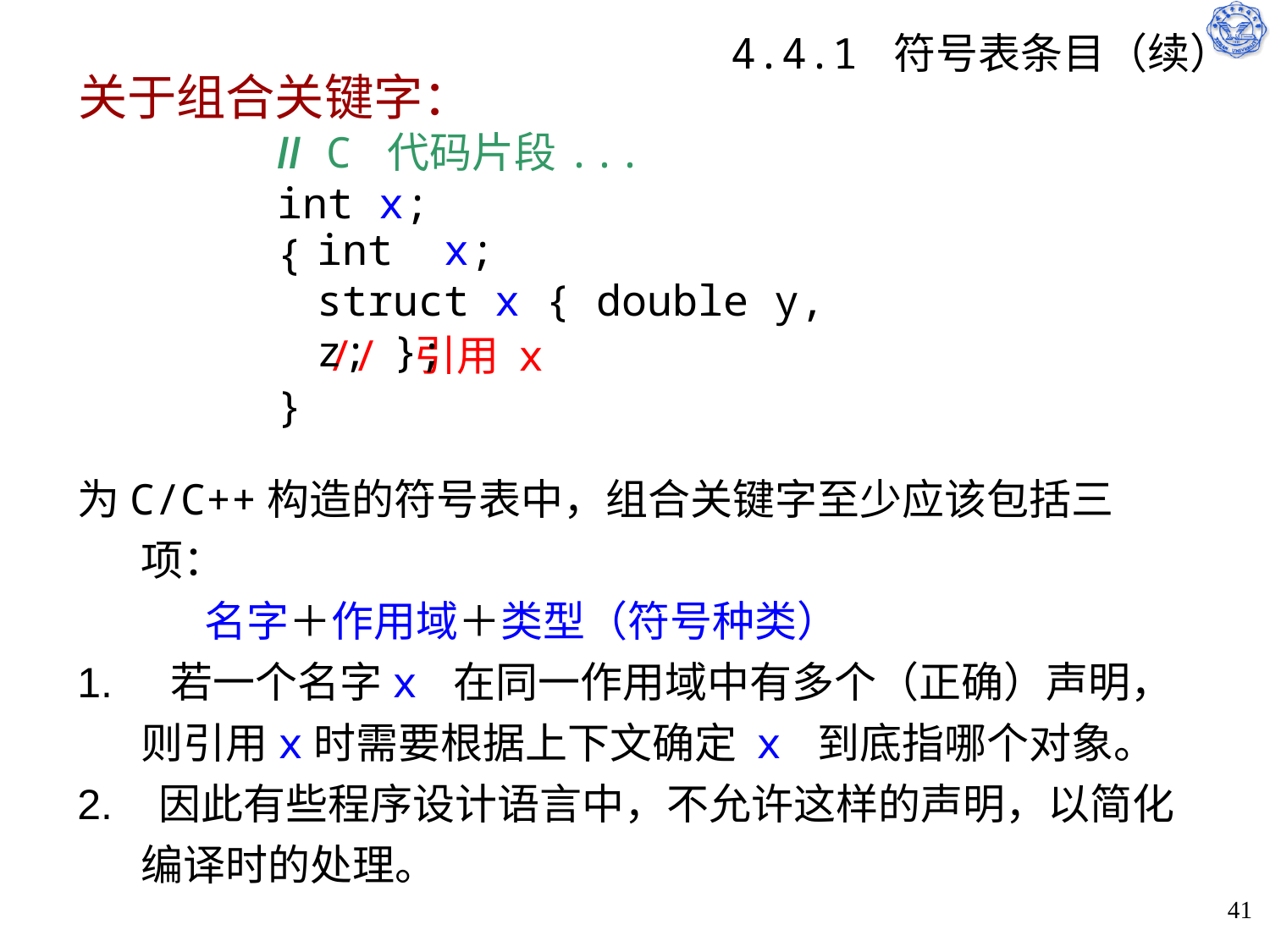

# 4.4.1 符号表条目（续）
关于组合关键字：
// C 代码片段...
int x;
{

  // 引用 x
}
int  x;
struct x { double y, z; };
为C/C++构造的符号表中，组合关键字至少应该包括三项：
	名字＋作用域＋类型（符号种类）
1.    若一个名字x 在同一作用域中有多个（正确）声明，则引用x时需要根据上下文确定 x 到底指哪个对象。
2.   因此有些程序设计语言中，不允许这样的声明，以简化编译时的处理。
41